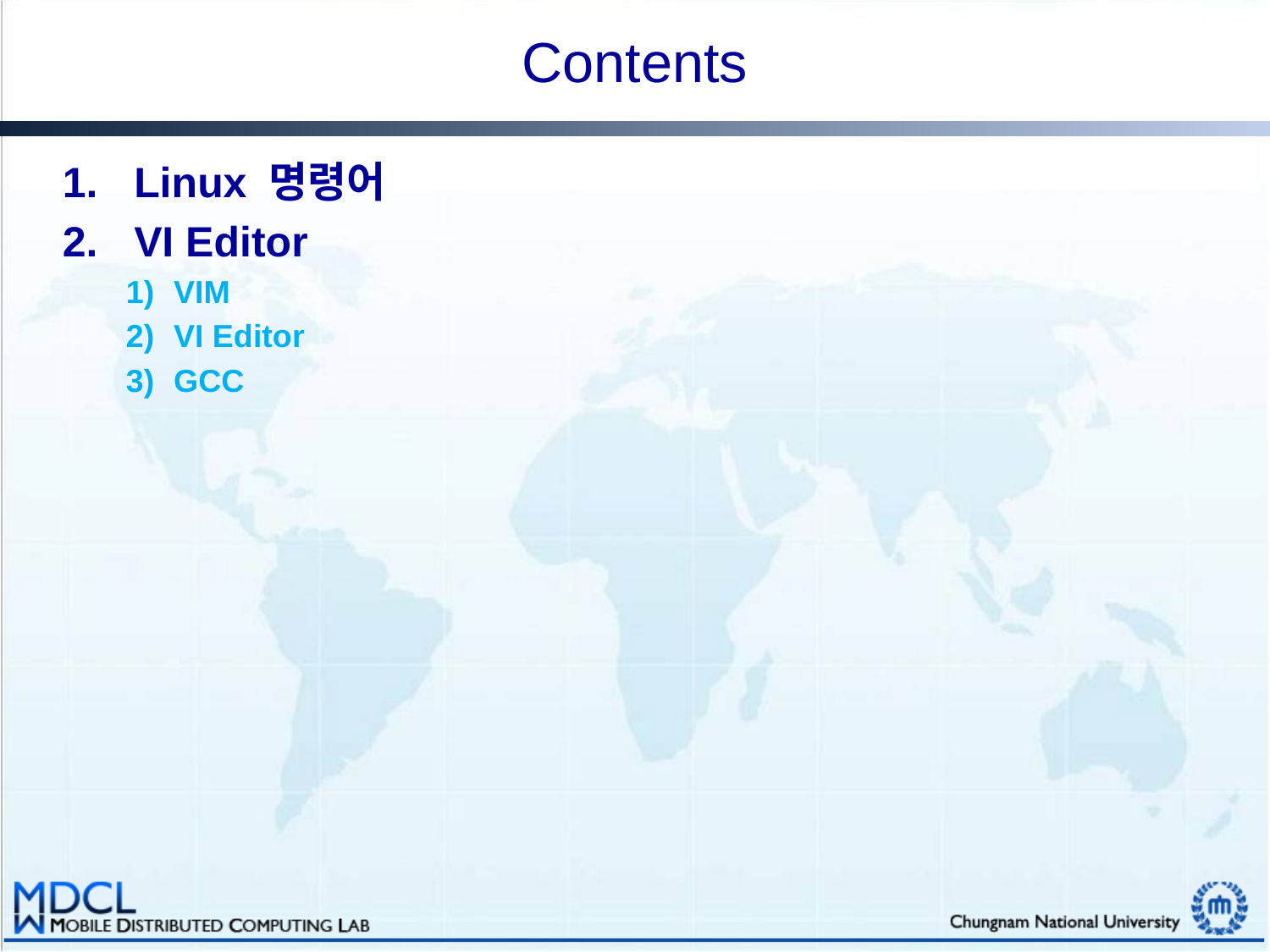

# Contents
Linux 명령어
VI Editor
VIM
VI Editor
GCC